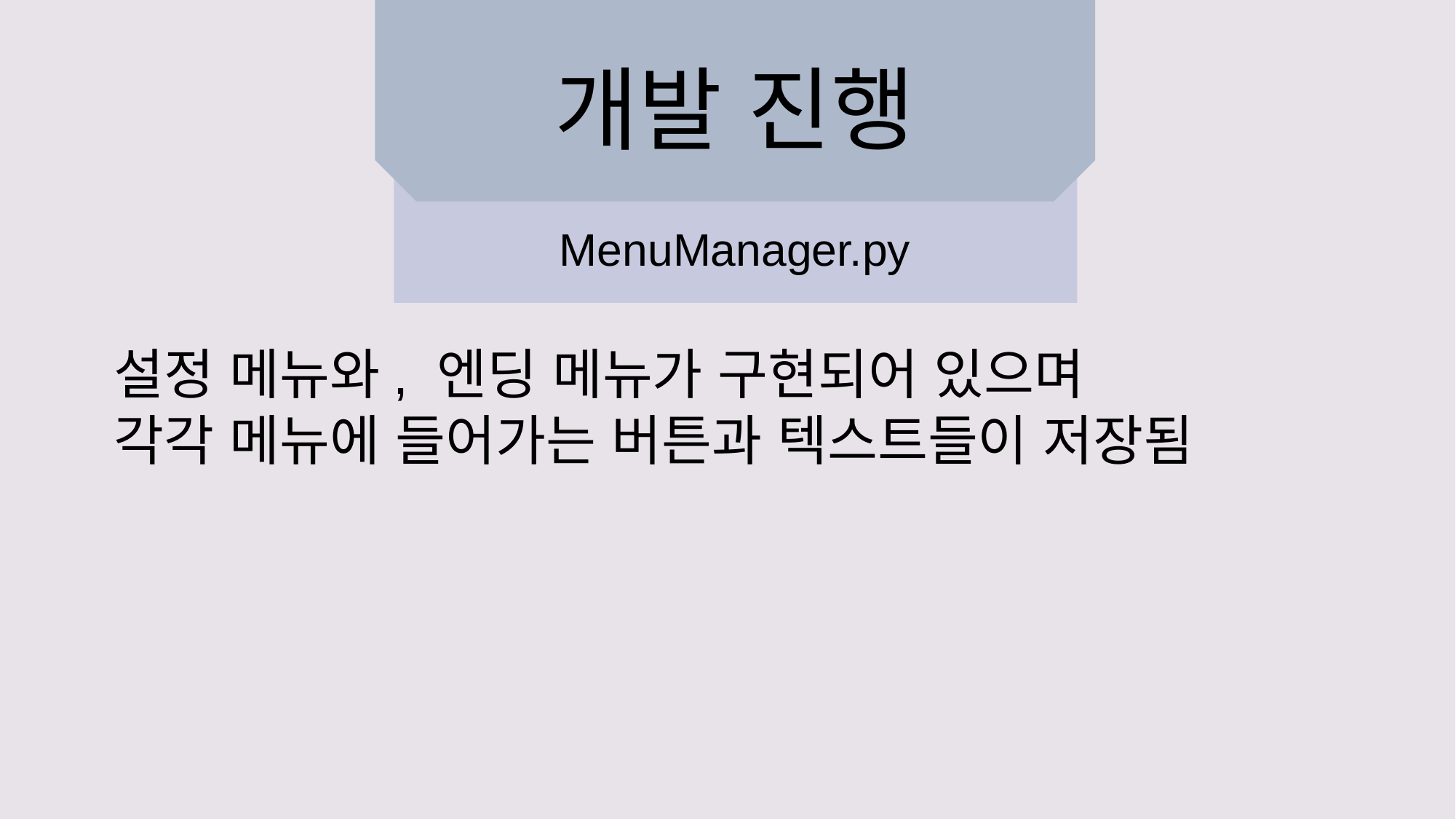

# 개발 진행

MenuManager.py
설정 메뉴와, 엔딩 메뉴가 구현되어 있으며
각각 메뉴에 들어가는 버튼과 텍스트들이 저장됨